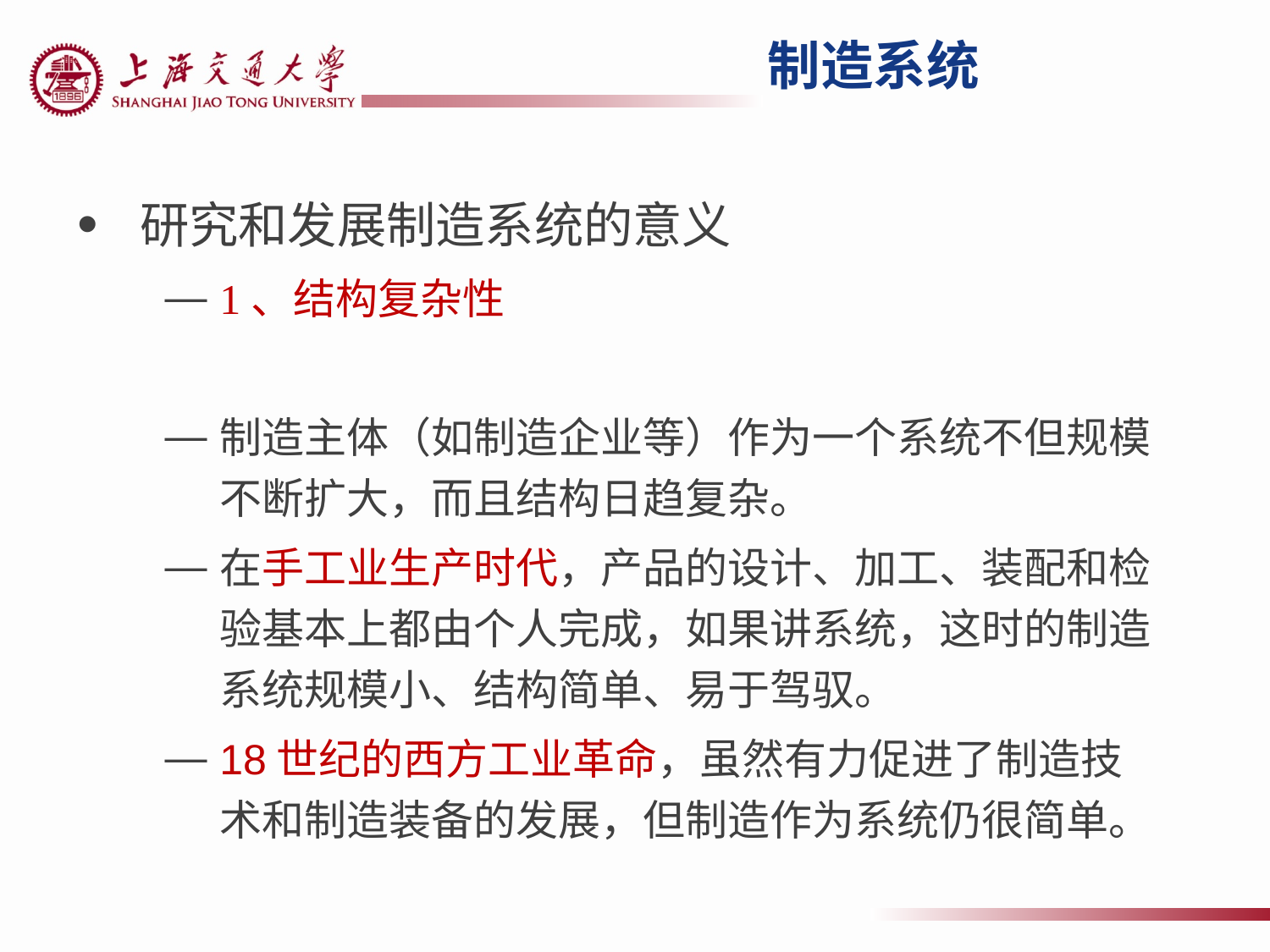

制造系统
研究和发展制造系统的意义
1、结构复杂性

制造主体（如制造企业等）作为一个系统不但规模不断扩大，而且结构日趋复杂。
在手工业生产时代，产品的设计、加工、装配和检验基本上都由个人完成，如果讲系统，这时的制造系统规模小、结构简单、易于驾驭。
18世纪的西方工业革命，虽然有力促进了制造技术和制造装备的发展，但制造作为系统仍很简单。